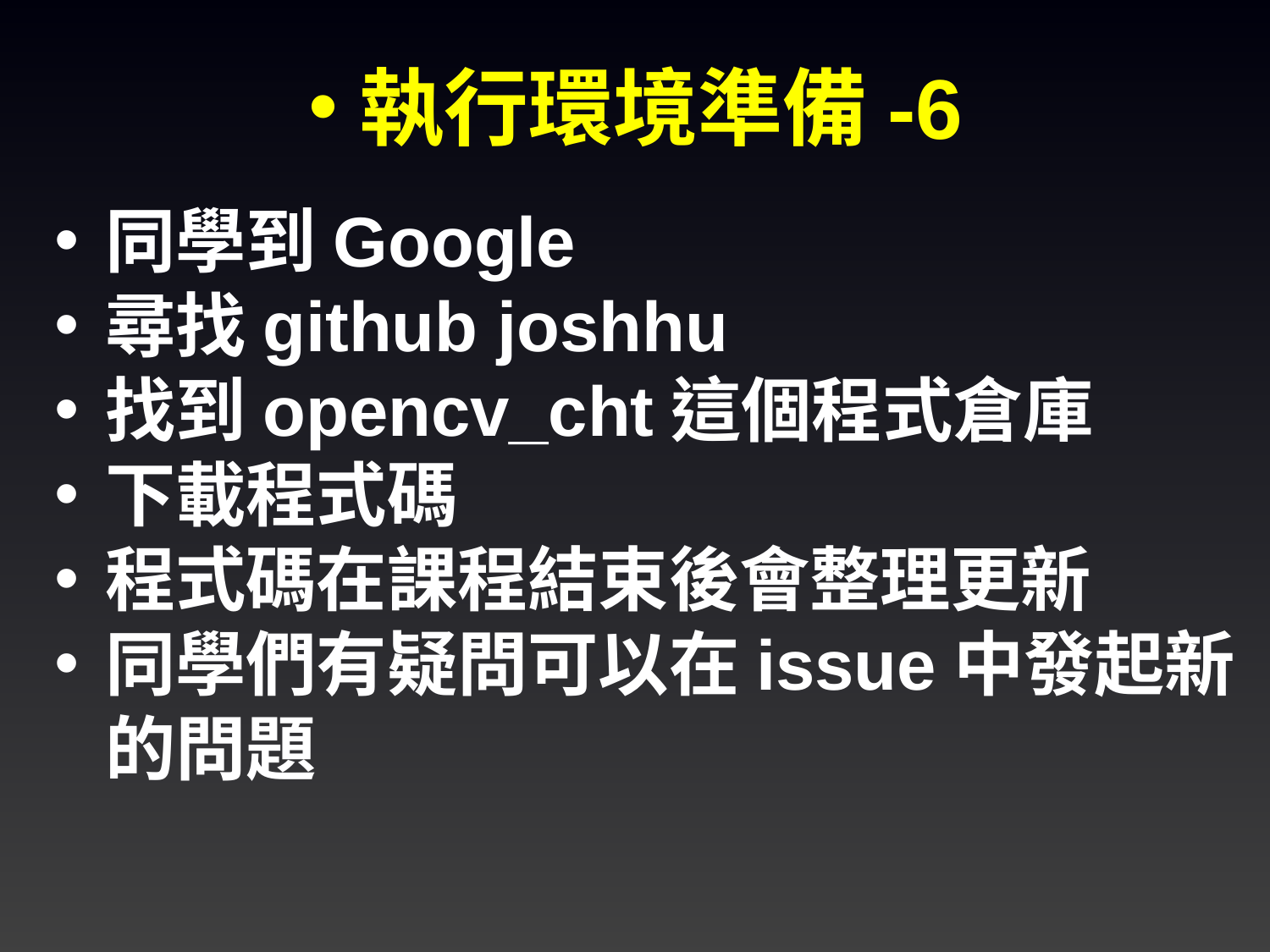

執行環境準備-6
同學到Google
尋找github joshhu
找到opencv_cht這個程式倉庫
下載程式碼
程式碼在課程結束後會整理更新
同學們有疑問可以在issue中發起新的問題